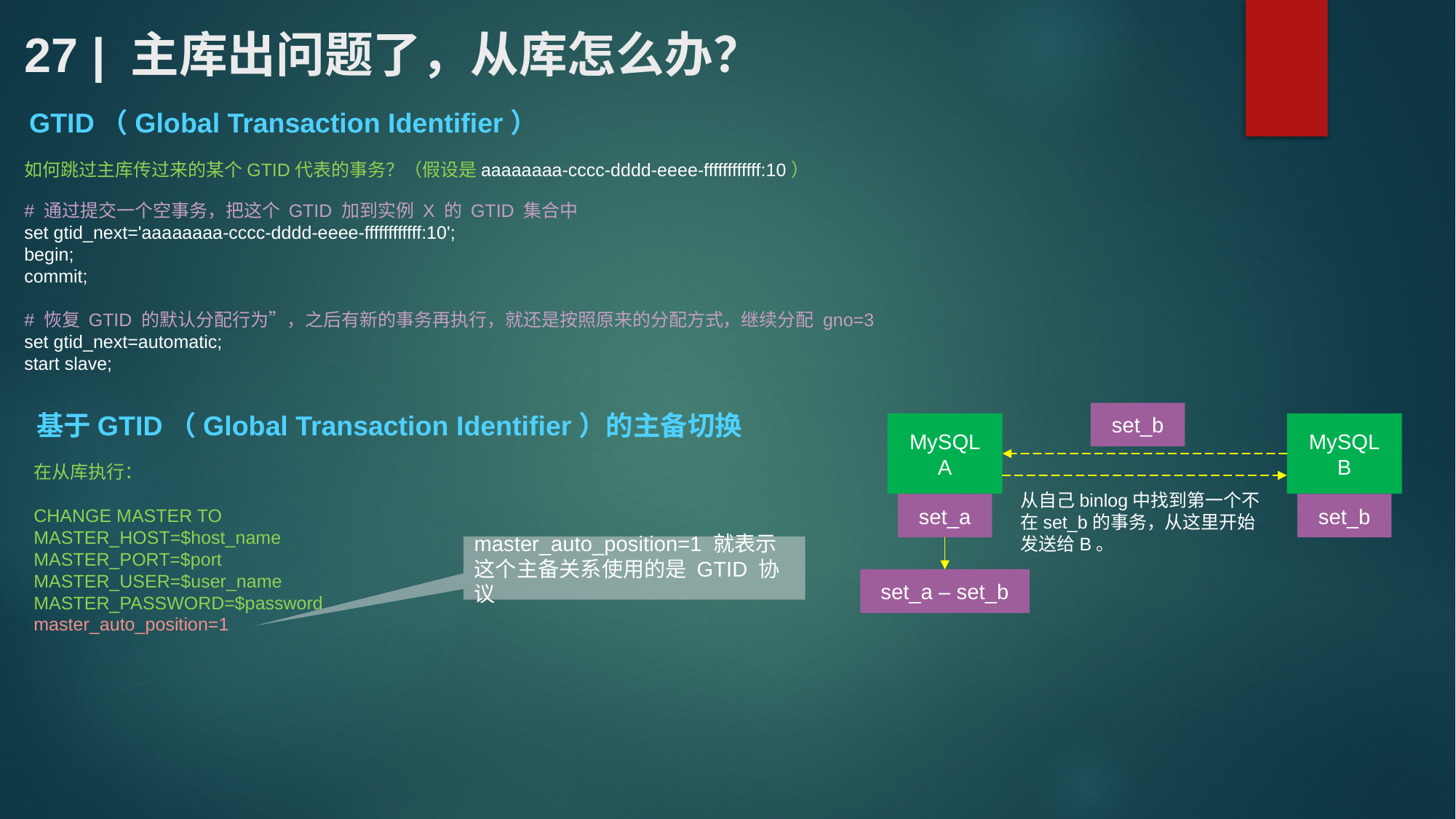

# 27 | 主库出问题了，从库怎么办？
GTID（Global Transaction Identifier）
如何跳过主库传过来的某个GTID代表的事务？（假设是aaaaaaaa-cccc-dddd-eeee-ffffffffffff:10）
# 通过提交一个空事务，把这个 GTID 加到实例 X 的 GTID 集合中
set gtid_next='aaaaaaaa-cccc-dddd-eeee-ffffffffffff:10';
begin;
commit;

# 恢复 GTID 的默认分配行为”，之后有新的事务再执行，就还是按照原来的分配方式，继续分配 gno=3
set gtid_next=automatic;
start slave;
基于GTID（Global Transaction Identifier）的主备切换
set_b
MySQL
A
MySQL
B
在从库执行：

CHANGE MASTER TO
MASTER_HOST=$host_name
MASTER_PORT=$port
MASTER_USER=$user_name
MASTER_PASSWORD=$password
master_auto_position=1
从自己binlog中找到第一个不在set_b的事务，从这里开始发送给B。
set_a
set_b
master_auto_position=1 就表示这个主备关系使用的是 GTID 协议
set_a – set_b